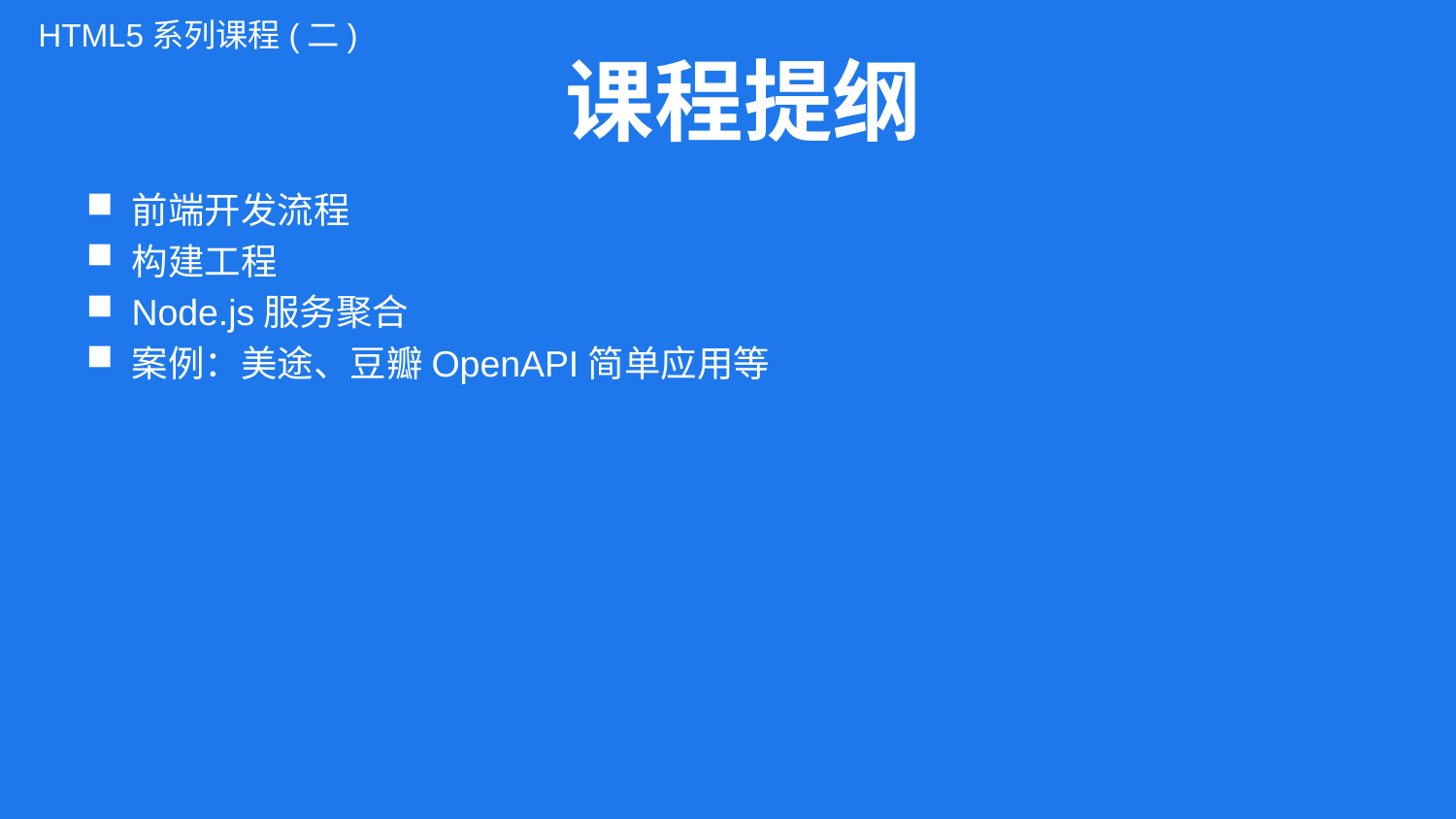

HTML5系列课程(二)
# 课程提纲
前端开发流程
构建工程
Node.js服务聚合
案例：美途、豆瓣OpenAPI简单应用等